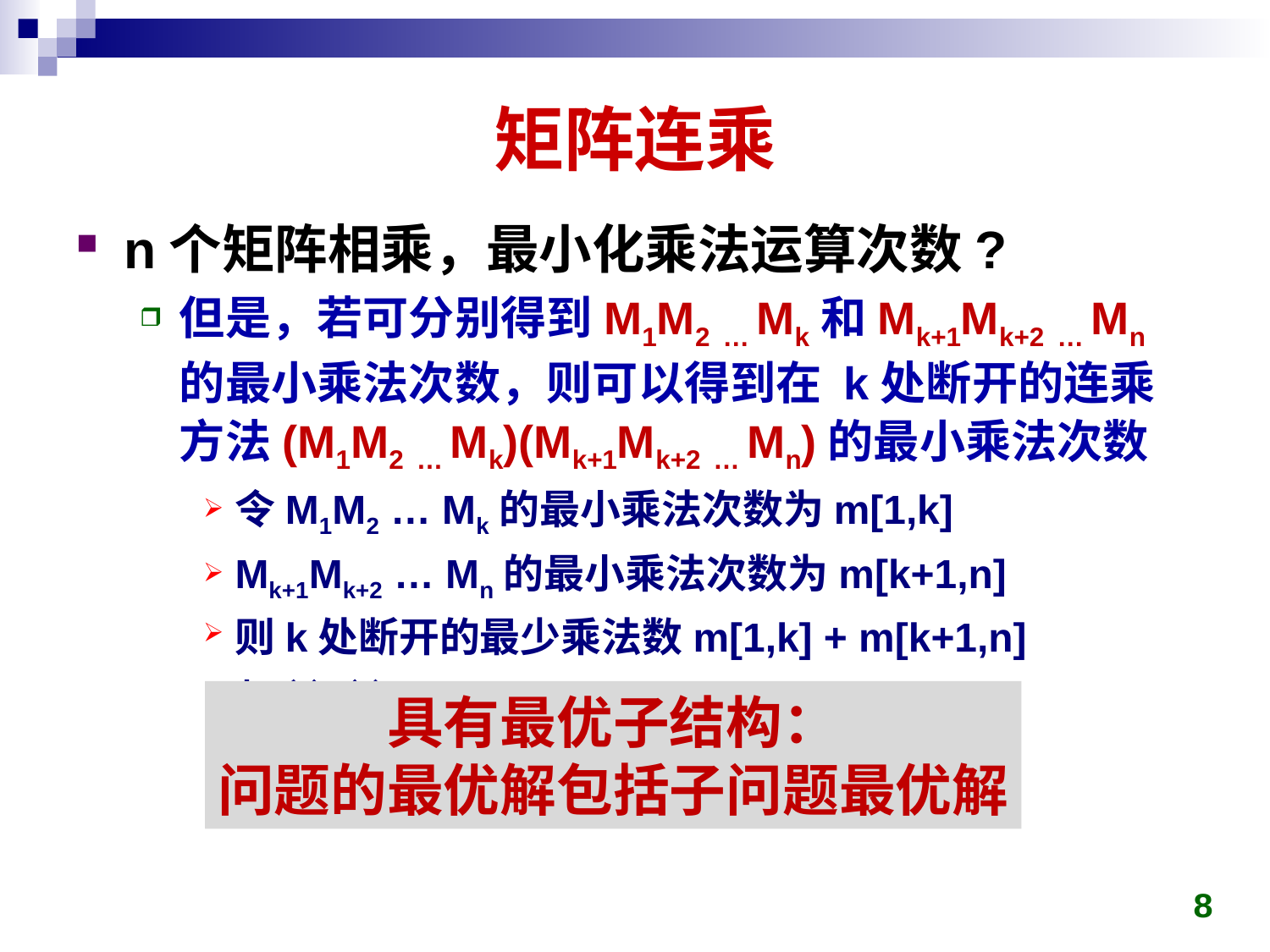

# 矩阵连乘
n个矩阵相乘，最小化乘法运算次数?
但是，若可分别得到M1M2 … Mk和Mk+1Mk+2 … Mn的最小乘法次数，则可以得到在 k处断开的连乘方法(M1M2 … Mk)(Mk+1Mk+2 … Mn)的最小乘法次数
令M1M2 … Mk的最小乘法次数为m[1,k]
Mk+1Mk+2 … Mn的最小乘法次数为m[k+1,n]
则k处断开的最少乘法数m[1,k] + m[k+1,n] +r1×rk×rn

具有最优子结构：
问题的最优解包括子问题最优解
8